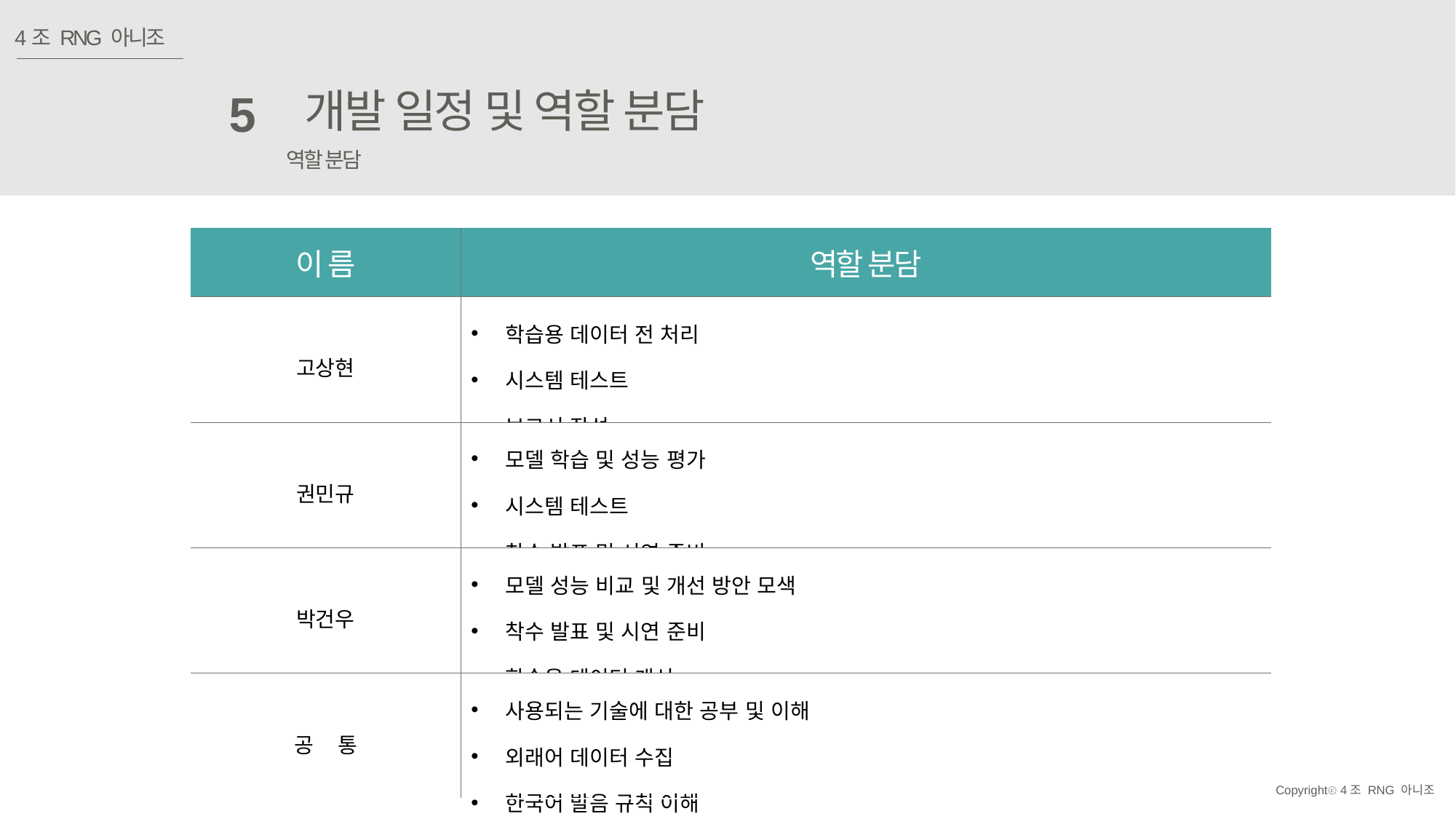

4조 RNG 아니조
개발 일정 및 역할 분담

5
역할 분담
| 이 름 | 역할 분담 |
| --- | --- |
| 고상현 | 학습용 데이터 전 처리 시스템 테스트 보고서 작성 |
| 권민규 | 모델 학습 및 성능 평가 시스템 테스트 착수 발표 및 시연 준비 |
| 박건우 | 모델 성능 비교 및 개선 방안 모색 착수 발표 및 시연 준비 학습용 데이터 개선 |
| 공 통 | 사용되는 기술에 대한 공부 및 이해 외래어 데이터 수집 한국어 발음 규칙 이해 |